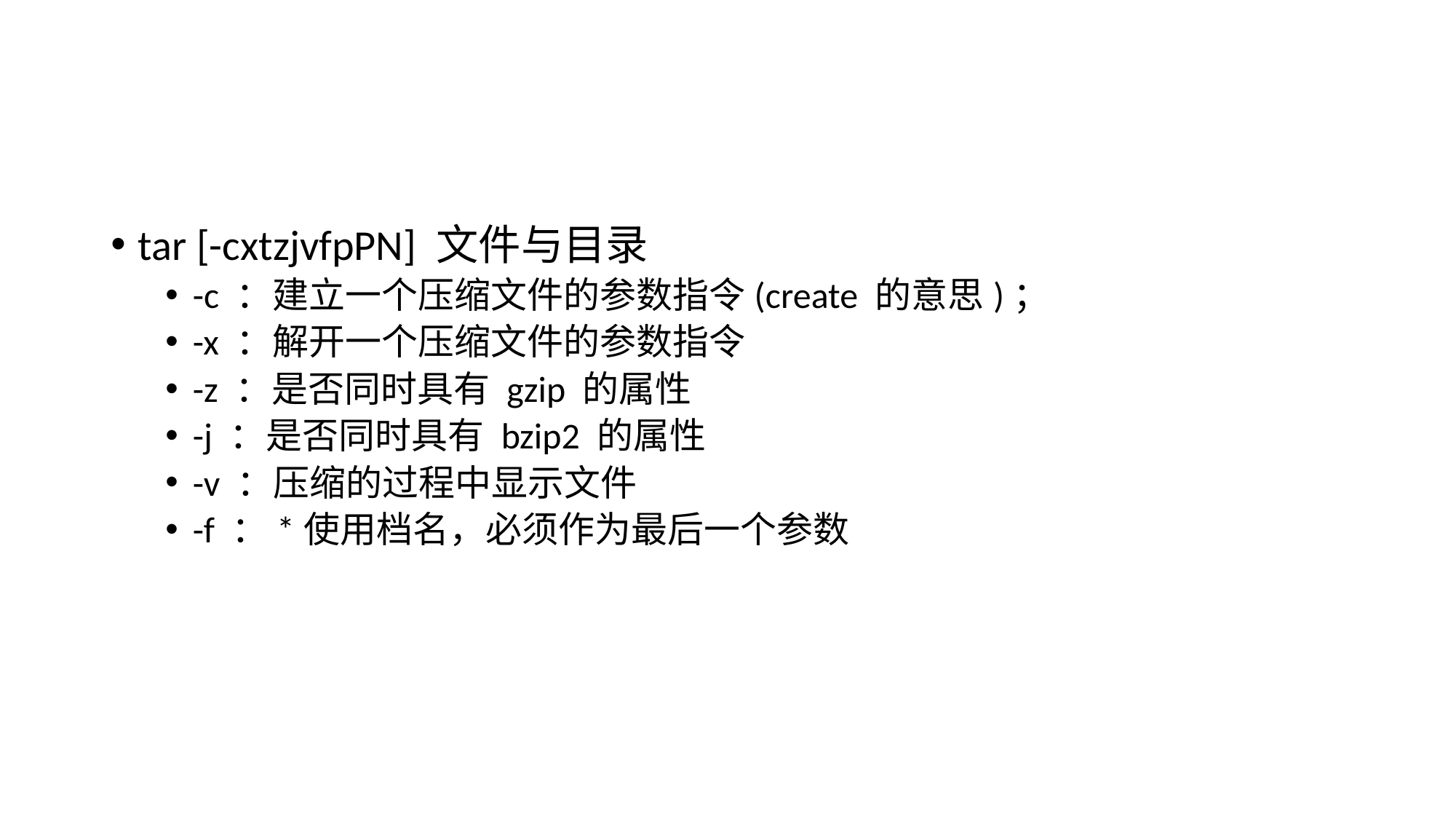

#
tar [-cxtzjvfpPN] 文件与目录
-c ：建立一个压缩文件的参数指令(create 的意思)；
-x ：解开一个压缩文件的参数指令
-z ：是否同时具有 gzip 的属性
-j ：是否同时具有 bzip2 的属性
-v ：压缩的过程中显示文件
-f ：*使用档名，必须作为最后一个参数